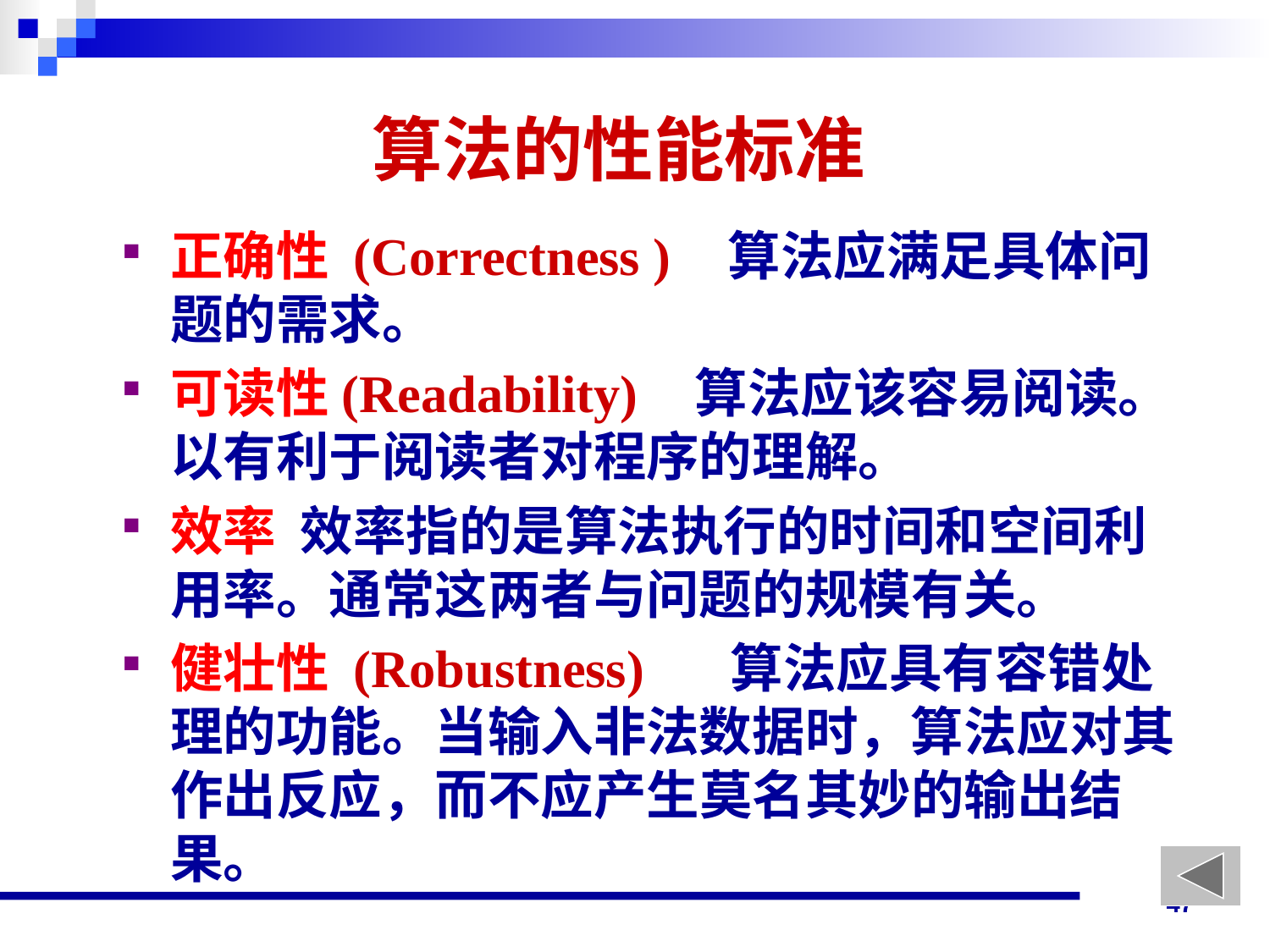

# 算法的性能标准
正确性 (Correctness )   算法应满足具体问题的需求。
可读性(Readability)   算法应该容易阅读。以有利于阅读者对程序的理解。
效率  效率指的是算法执行的时间和空间利用率。通常这两者与问题的规模有关。
健壮性 (Robustness)     算法应具有容错处理的功能。当输入非法数据时，算法应对其作出反应，而不应产生莫名其妙的输出结果。

47